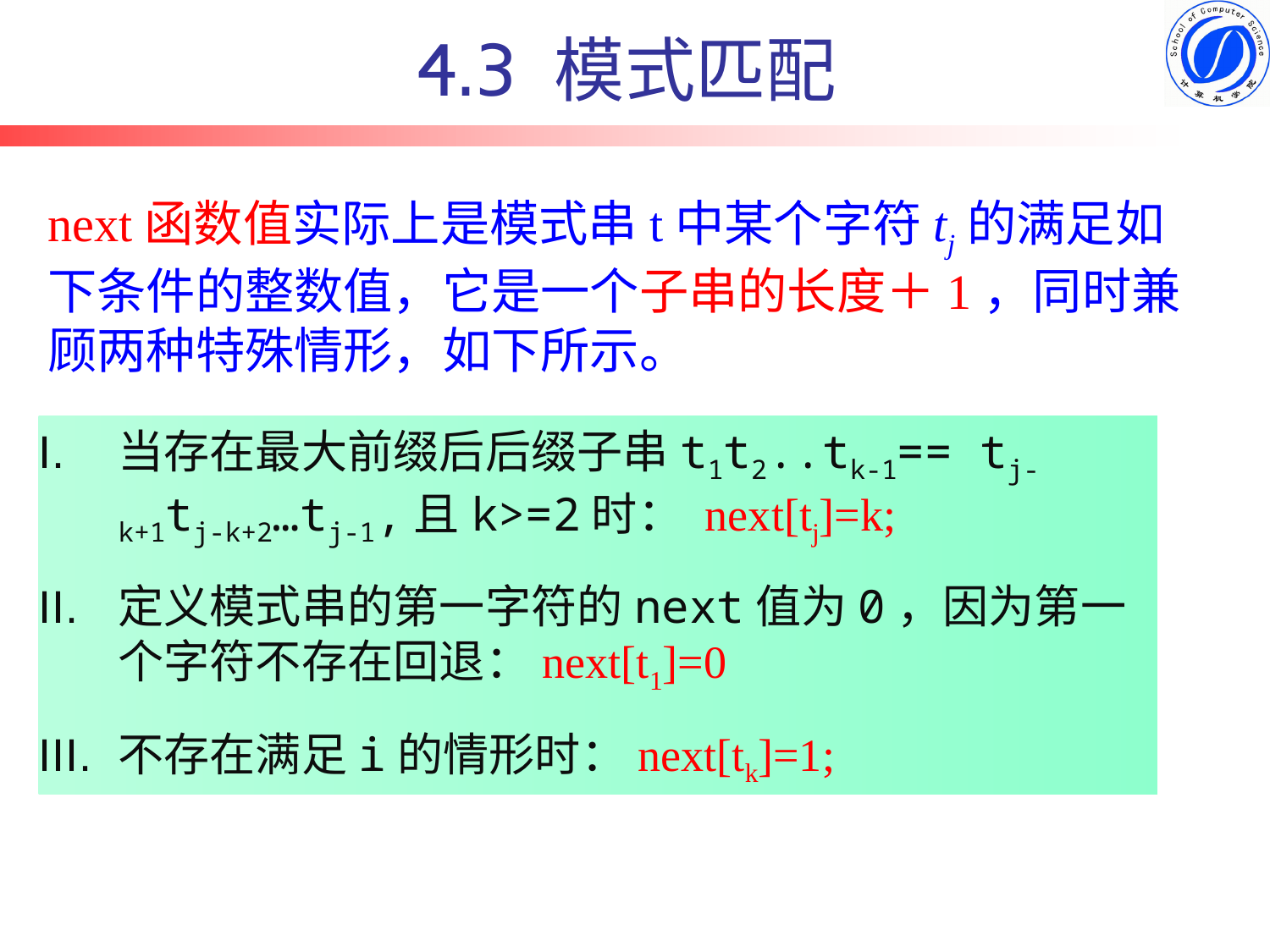

# 4.3 模式匹配
next函数值实际上是模式串t中某个字符tj的满足如下条件的整数值，它是一个子串的长度＋1，同时兼顾两种特殊情形，如下所示。
当存在最大前缀后后缀子串t1t2..tk-1== tj-k+1tj-k+2…tj-1,且k>=2时： next[tj]=k;
定义模式串的第一字符的next值为0，因为第一个字符不存在回退：next[t1]=0
不存在满足i的情形时：next[tk]=1;